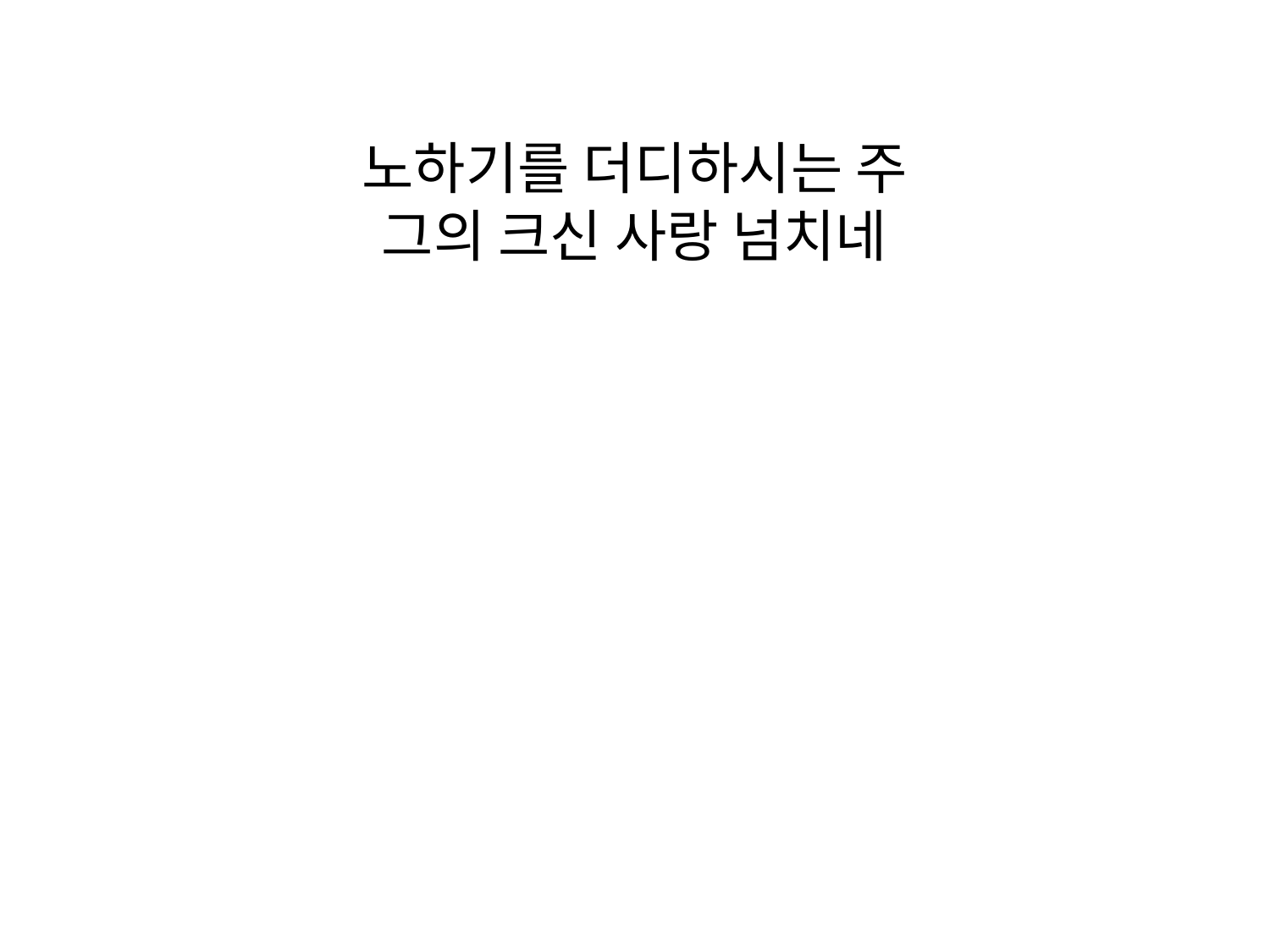

#
노하기를 더디하시는 주
그의 크신 사랑 넘치네